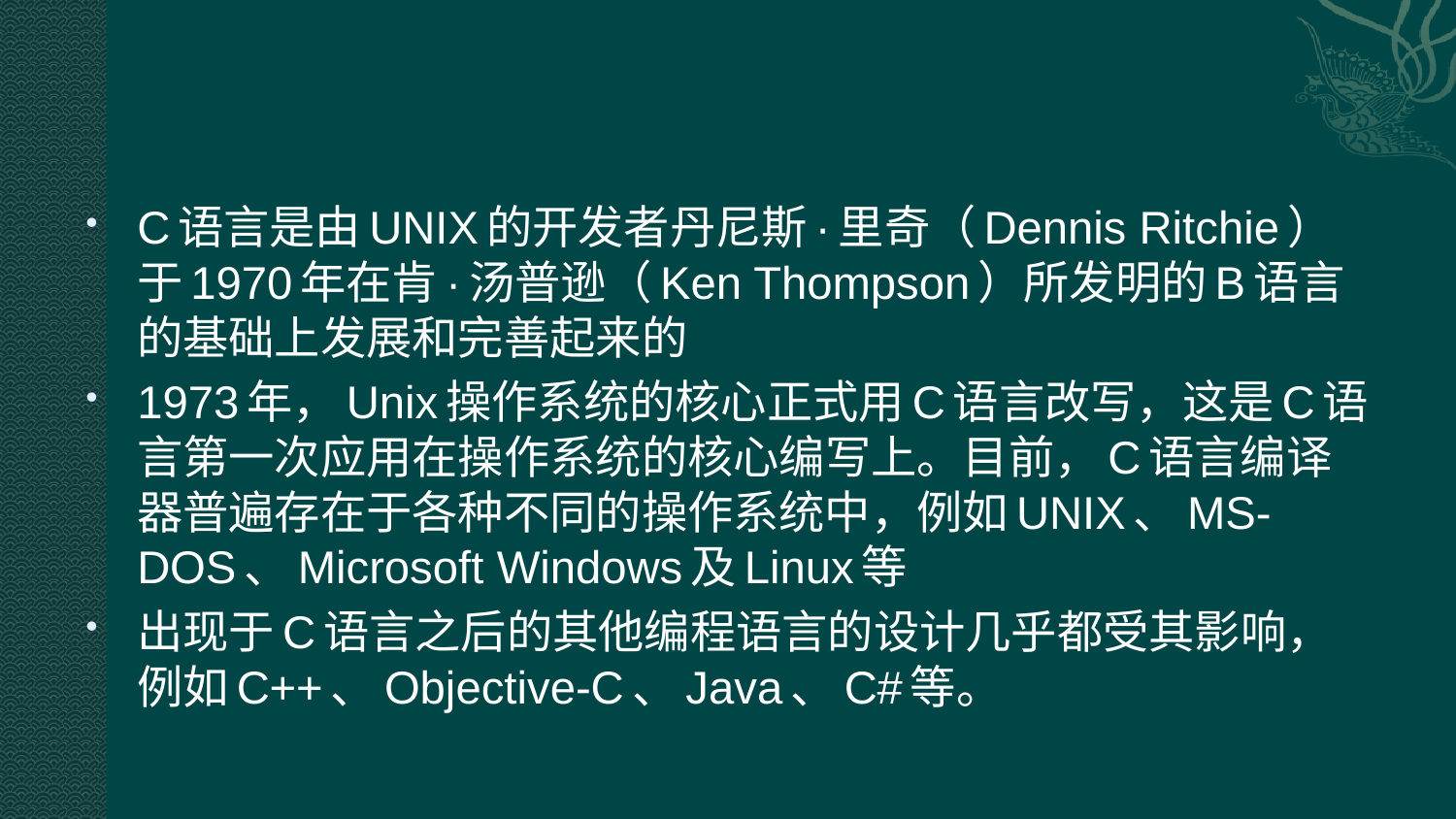

#
C语言是由UNIX的开发者丹尼斯·里奇（Dennis Ritchie）于1970年在肯·汤普逊（Ken Thompson）所发明的B语言的基础上发展和完善起来的
1973年，Unix操作系统的核心正式用C语言改写，这是C语言第一次应用在操作系统的核心编写上。目前，C语言编译器普遍存在于各种不同的操作系统中，例如UNIX、MS-DOS、Microsoft Windows及Linux等
出现于C语言之后的其他编程语言的设计几乎都受其影响，例如C++、Objective-C、Java、C#等。